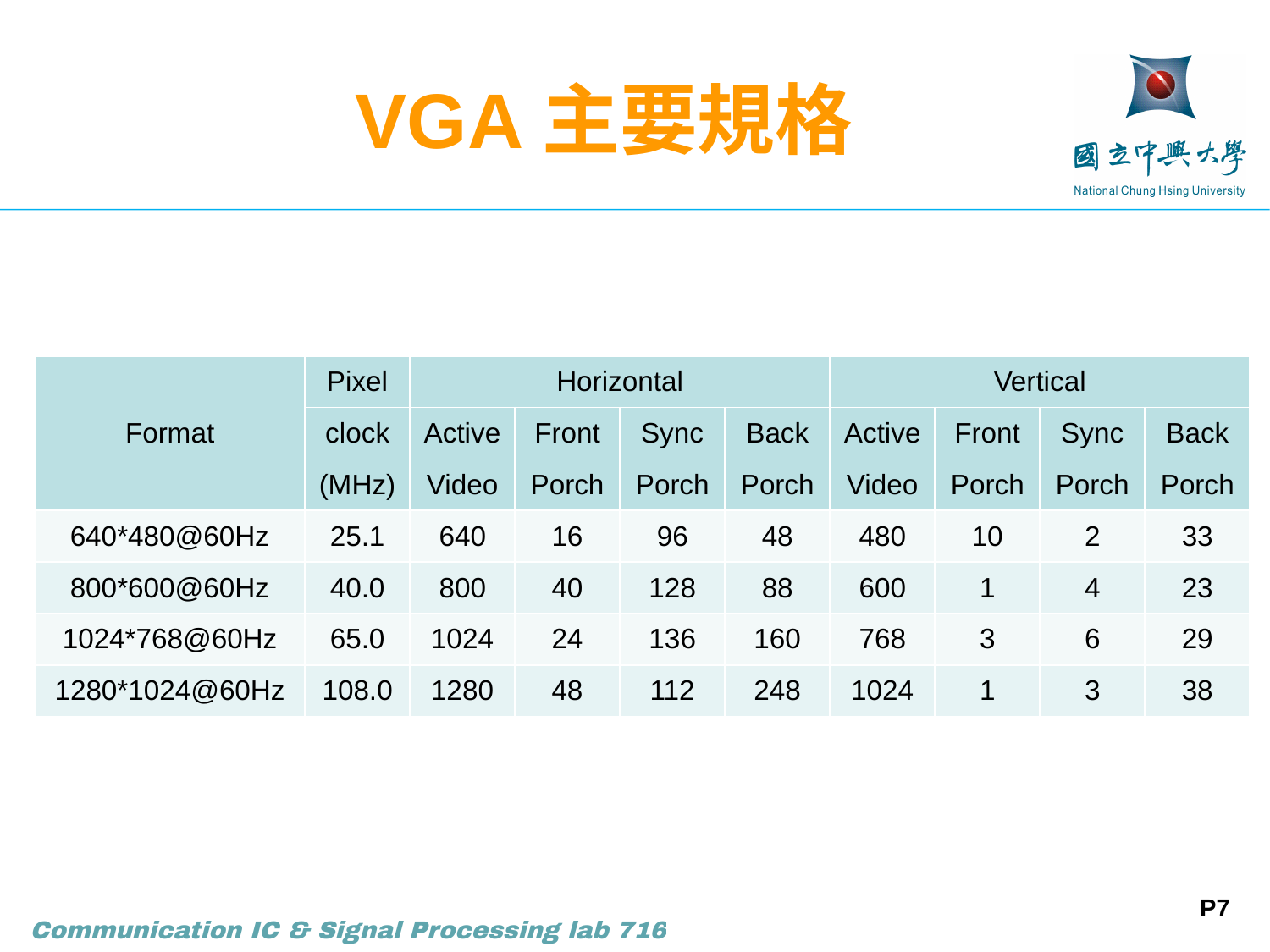

# VGA主要規格
| Format | Pixel | Horizontal |  |  |  | Vertical |  |  |  |
| --- | --- | --- | --- | --- | --- | --- | --- | --- | --- |
|  | clock | Active | Front | Sync | Back | Active | Front | Sync | Back |
|  | (MHz) | Video | Porch | Porch | Porch | Video | Porch | Porch | Porch |
| 640\*480@60Hz | 25.1 | 640 | 16 | 96 | 48 | 480 | 10 | 2 | 33 |
| 800\*600@60Hz | 40.0 | 800 | 40 | 128 | 88 | 600 | 1 | 4 | 23 |
| 1024\*768@60Hz | 65.0 | 1024 | 24 | 136 | 160 | 768 | 3 | 6 | 29 |
| 1280\*1024@60Hz | 108.0 | 1280 | 48 | 112 | 248 | 1024 | 1 | 3 | 38 |